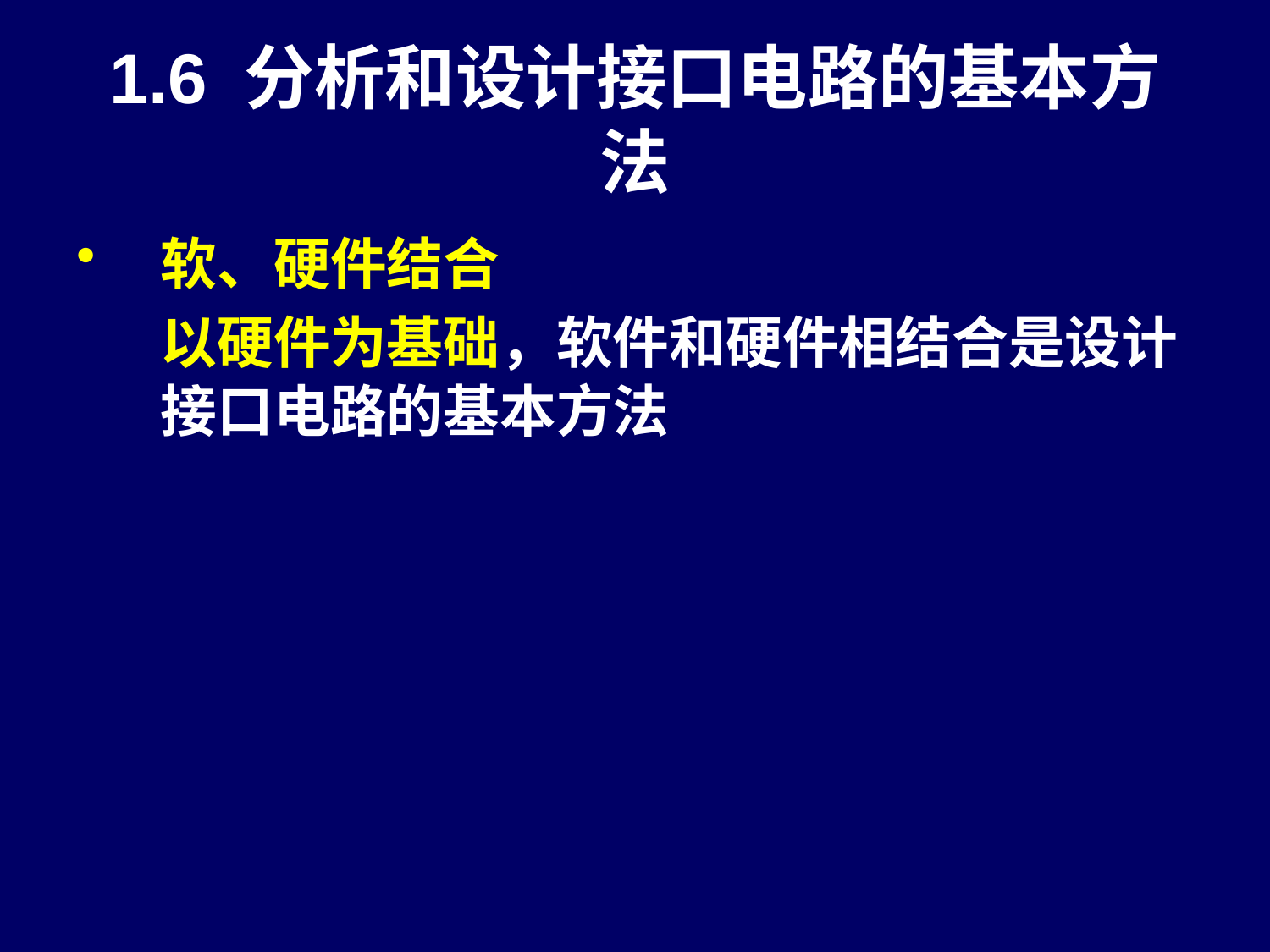

# 1.6 分析和设计接口电路的基本方法
软、硬件结合
	以硬件为基础，软件和硬件相结合是设计接口电路的基本方法